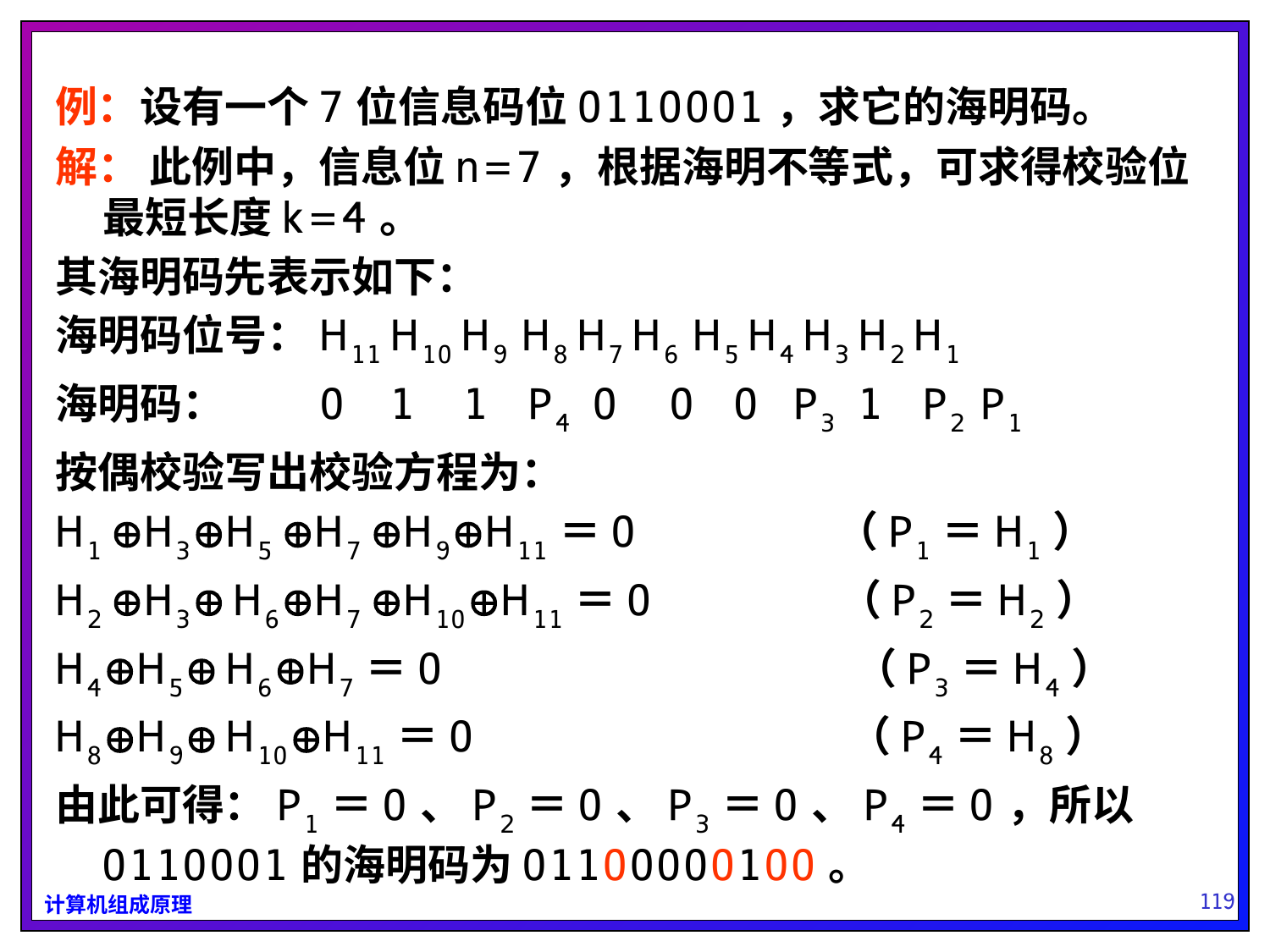

例：设有一个7位信息码位0110001，求它的海明码。
解： 此例中，信息位n=7，根据海明不等式，可求得校验位最短长度k=4。
其海明码先表示如下：
海明码位号：H11 H10 H9 H8 H7 H6 H5 H4 H3 H2 H1
海明码：         0      1     1   P4   0    0   0   P3   1   P2  P1
按偶校验写出校验方程为：
H1 ⊕H3⊕H5 ⊕H7 ⊕H9⊕H11＝0               （P1＝H1）
H2 ⊕H3⊕ H6⊕H7 ⊕H10⊕H11＝0              （P2＝H2）
H4⊕H5⊕ H6⊕H7＝0                                （P3＝H4）
H8⊕H9⊕ H10⊕H11＝0                             （P4＝H8）
由此可得：P1＝0、P2＝0、P3＝0、P4＝0，所以0110001的海明码为01100000100。